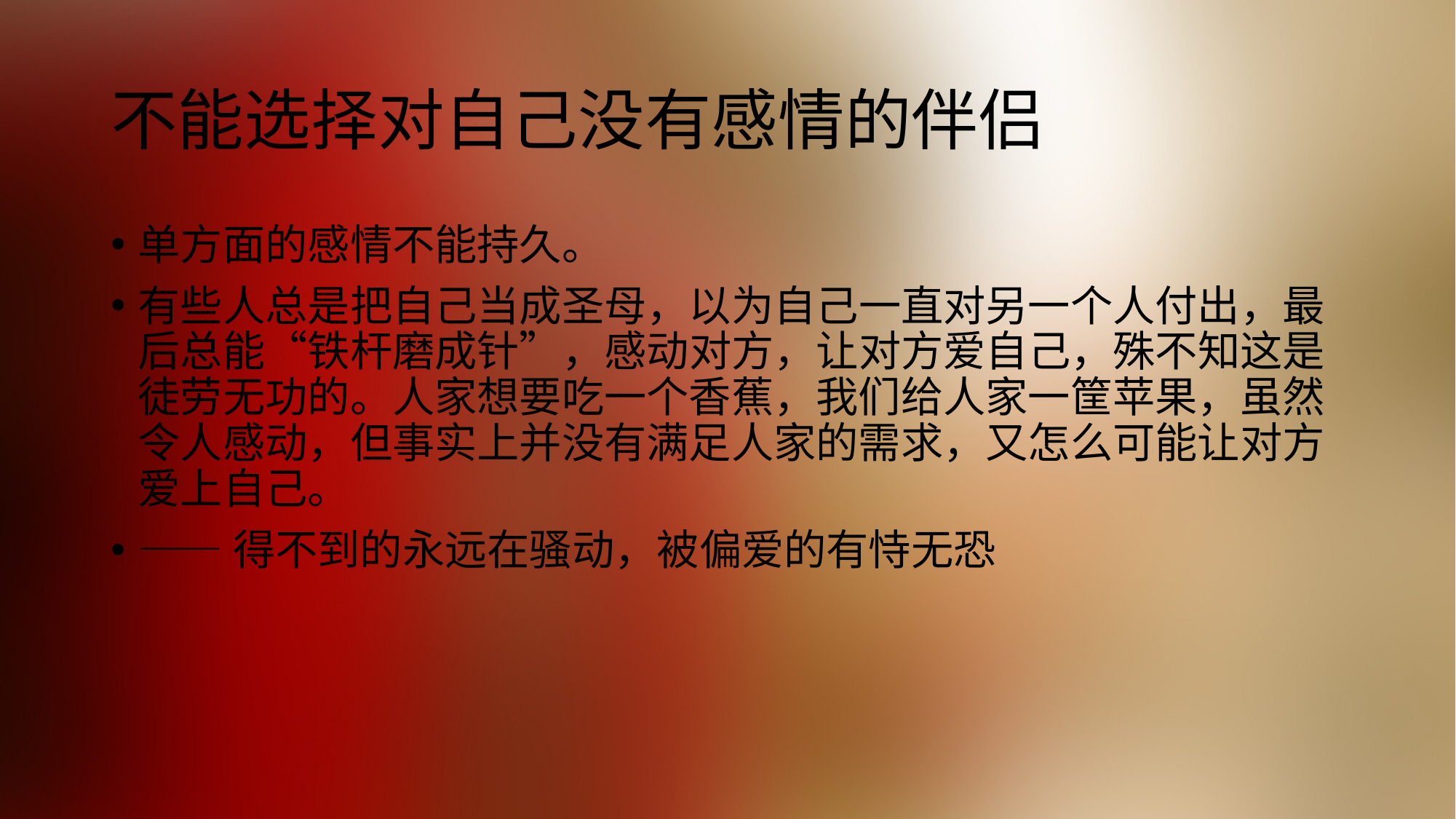

# 不能选择对自己没有感情的伴侣
单方面的感情不能持久。
有些人总是把自己当成圣母，以为自己一直对另一个人付出，最后总能“铁杆磨成针”，感动对方，让对方爱自己，殊不知这是徒劳无功的。人家想要吃一个香蕉，我们给人家一筐苹果，虽然令人感动，但事实上并没有满足人家的需求，又怎么可能让对方爱上自己。
——得不到的永远在骚动，被偏爱的有恃无恐